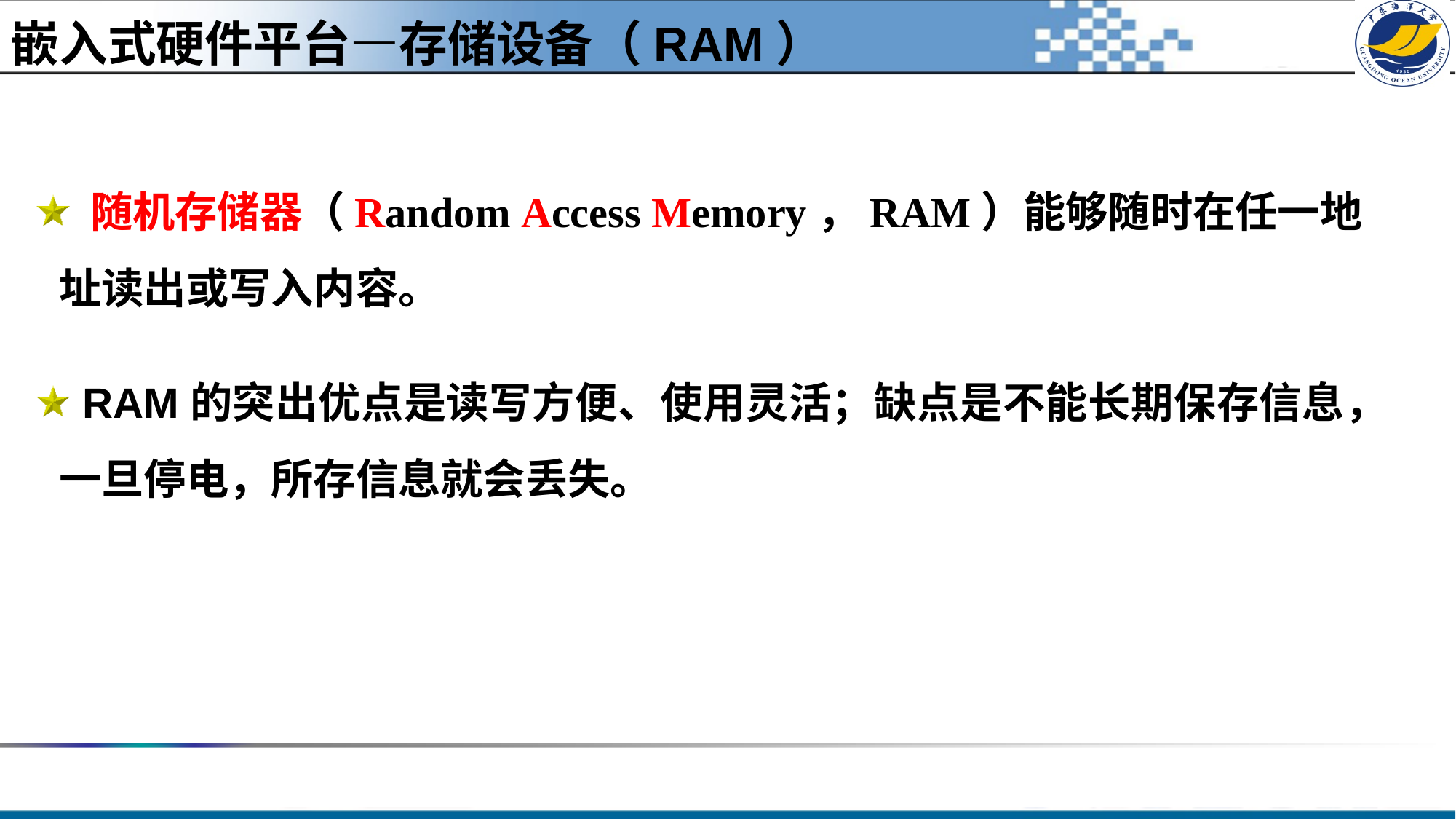

嵌入式硬件平台—存储设备（RAM）
#
 随机存储器（Random Access Memory，RAM）能够随时在任一地址读出或写入内容。
 RAM的突出优点是读写方便、使用灵活；缺点是不能长期保存信息，一旦停电，所存信息就会丢失。
45